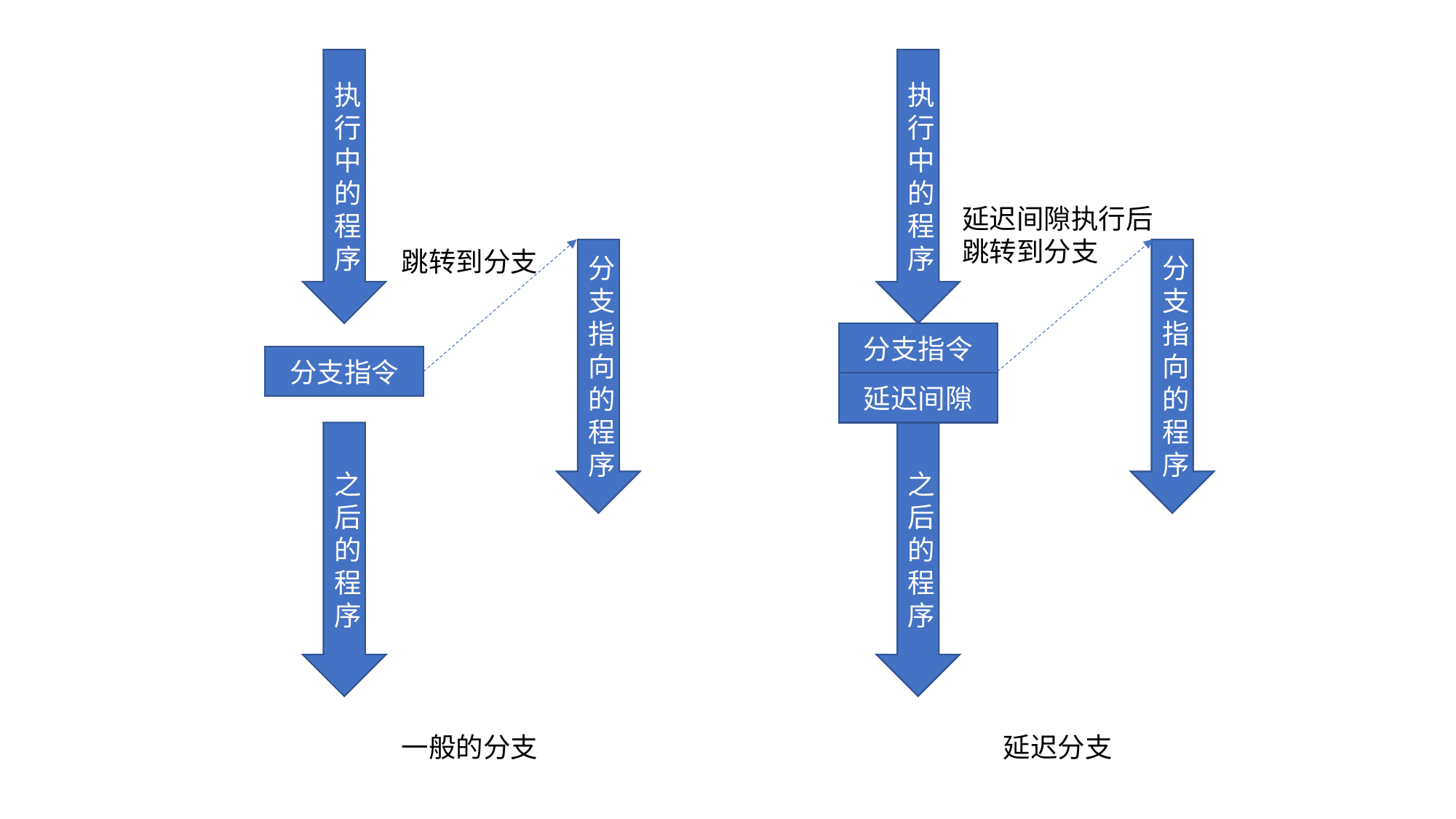

执行中的程序
执行中的程序
延迟间隙执行后
跳转到分支
跳转到分支
分支指向的程序
分支指向的程序
分支指令
分支指令
延迟间隙
之后的程序
之后的程序
一般的分支
延迟分支